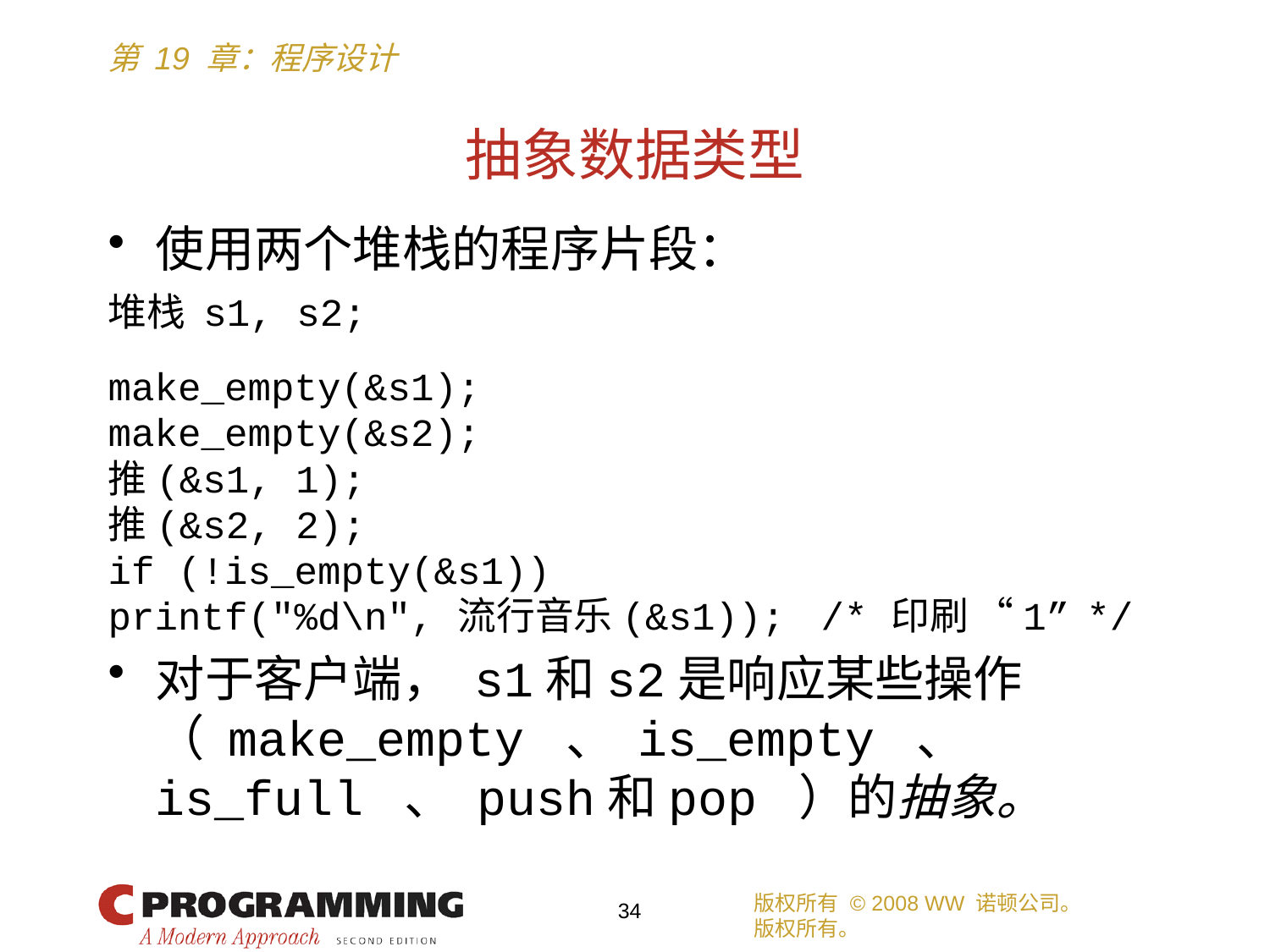

# 抽象数据类型
使用两个堆栈的程序片段：
堆栈 s1, s2;

make_empty(&s1);
make_empty(&s2);
推(&s1, 1);
推(&s2, 2);
if (!is_empty(&s1))
printf("%d\n", 流行音乐(&s1));  /* 印刷 “1” */
对于客户端， s1和s2是响应某些操作（ make_empty 、 is_empty 、 is_full 、 push和pop ）的抽象。
版权所有 © 2008 WW 诺顿公司。
版权所有。
34